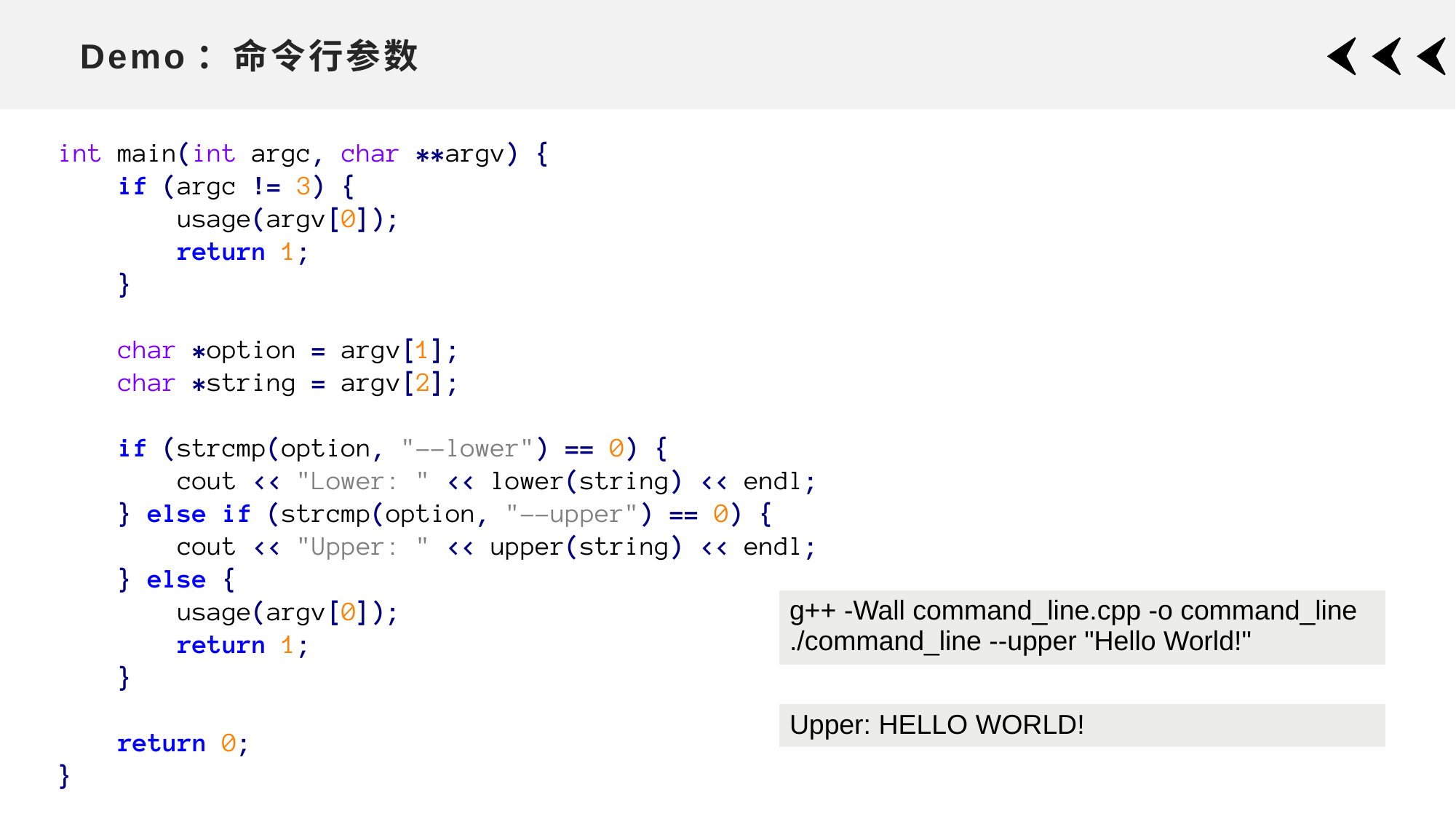

# Demo：命令行参数
int main(int argc, char **argv) {
    if (argc != 3) {
        usage(argv[0]);
        return 1;
    }

    char *option = argv[1];
    char *string = argv[2];

    if (strcmp(option, "--lower") == 0) {
        cout << "Lower: " << lower(string) << endl;
    } else if (strcmp(option, "--upper") == 0) {
        cout << "Upper: " << upper(string) << endl;
    } else {
        usage(argv[0]);
        return 1;
    }

    return 0;
}
| g++ -Wall command\_line.cpp -o command\_line ./command\_line --upper "Hello World!" |
| --- |
| Upper: HELLO WORLD! |
| --- |